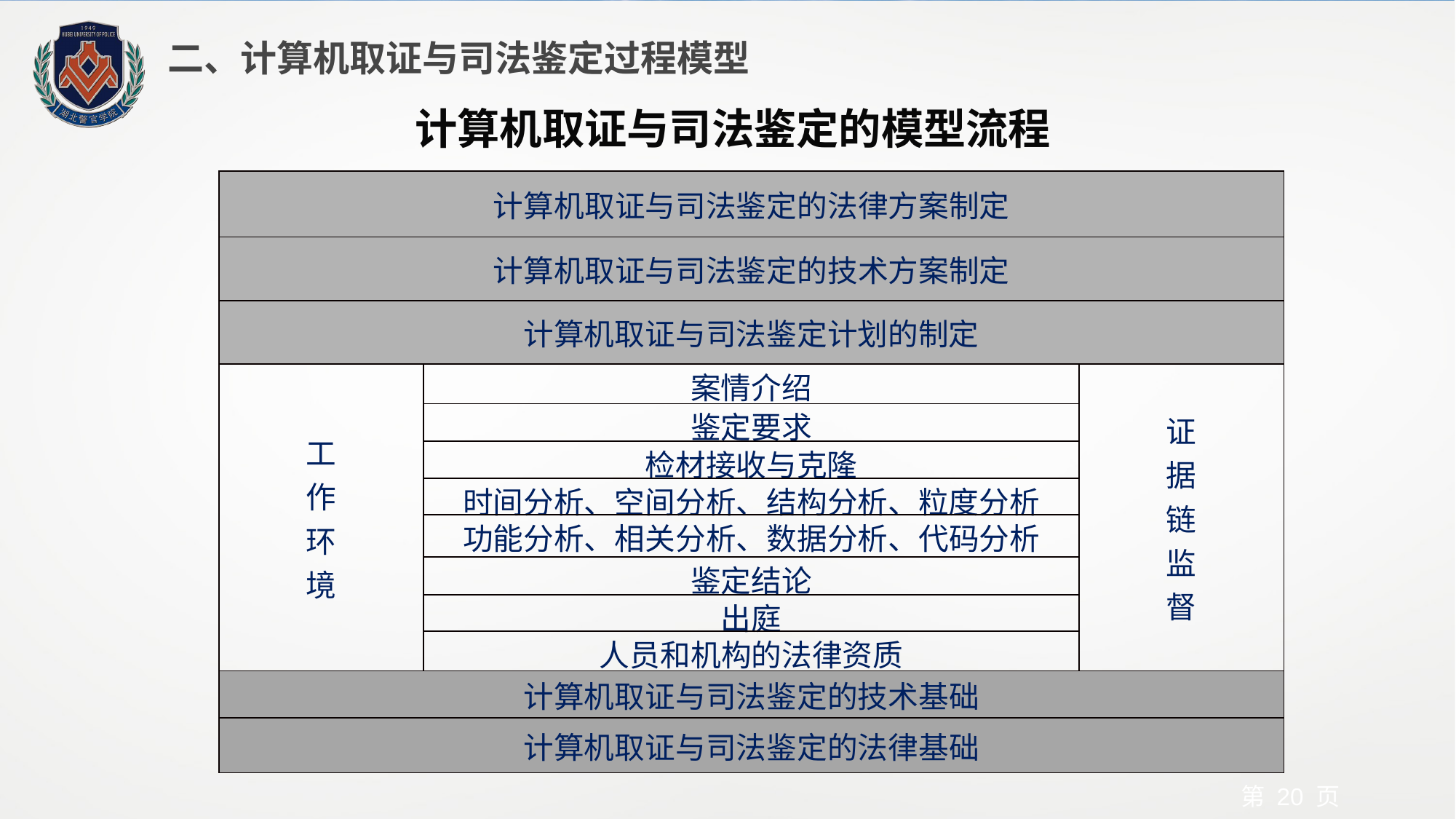

二、计算机取证与司法鉴定过程模型
计算机取证与司法鉴定的模型流程
| 计算机取证与司法鉴定的法律方案制定 |  |  |
| --- | --- | --- |
| 计算机取证与司法鉴定的技术方案制定 |  |  |
| 计算机取证与司法鉴定计划的制定 |  |  |
| 工 作 环 境 | 案情介绍 | 证 据 链 监 督 |
|  | 鉴定要求 |  |
|  | 检材接收与克隆 |  |
|  | 时间分析、空间分析、结构分析、粒度分析 |  |
|  | 功能分析、相关分析、数据分析、代码分析 |  |
|  | 鉴定结论 |  |
|  | 出庭 |  |
|  | 人员和机构的法律资质 |  |
| 计算机取证与司法鉴定的技术基础 |  |  |
| 计算机取证与司法鉴定的法律基础 |  |  |